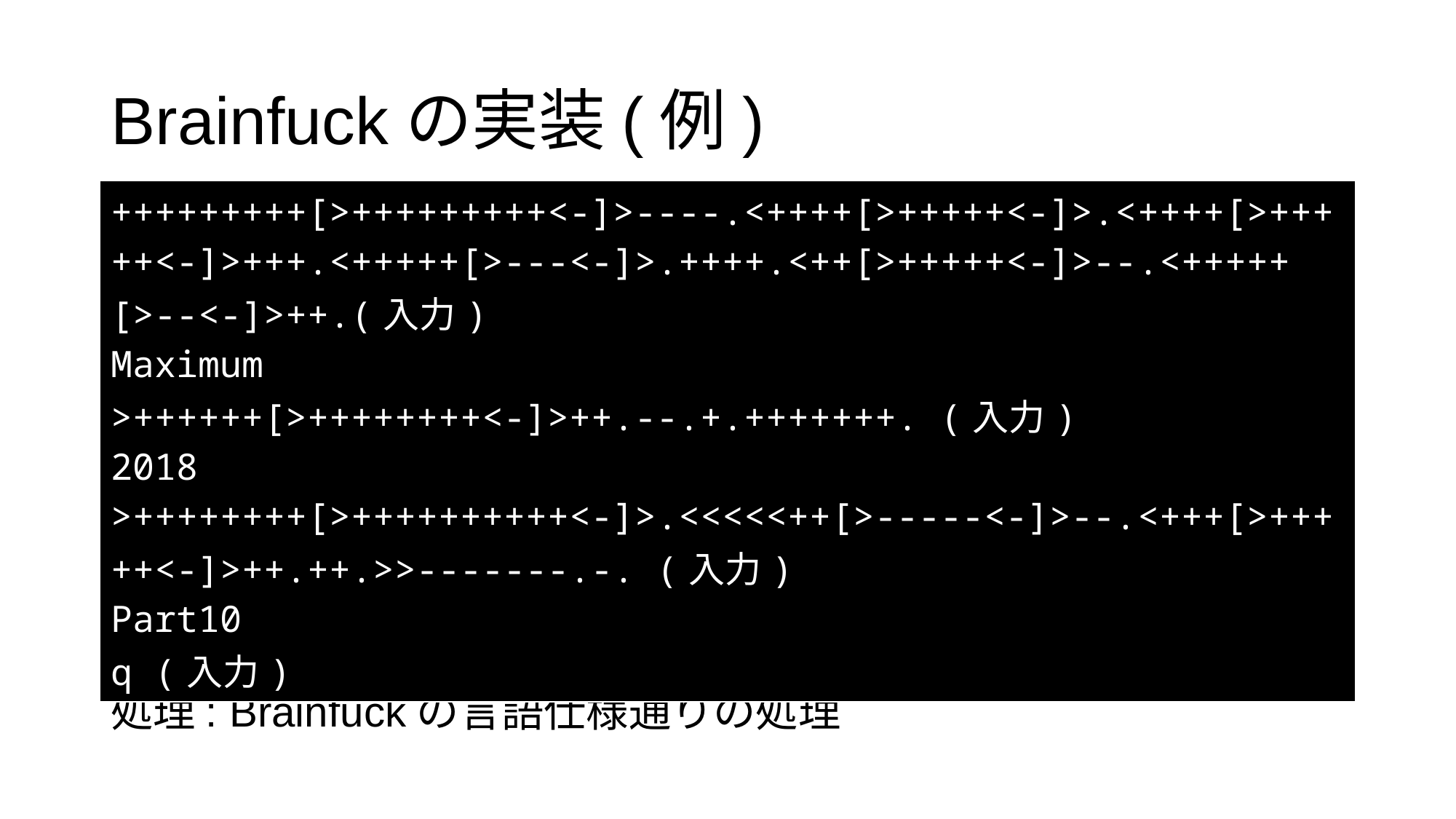

# Brainfuckの実装(例)
| +++++++++[>+++++++++<-]>----.<++++[>+++++<-]>.<++++[>+++++<-]>+++.<+++++[>---<-]>.++++.<++[>+++++<-]>--.<+++++[>--<-]>++.(入力) Maximum >++++++[>++++++++<-]>++.--.+.+++++++. (入力) 2018 >++++++++[>++++++++++<-]>.<<<<<++[>-----<-]>--.<+++[>+++++<-]>++.++.>>-------.-. (入力) Part10 q (入力) |
| --- |
入力: 文字列S(1≦|S|≦1000)
処理: Brainfuckの言語仕様通りの処理